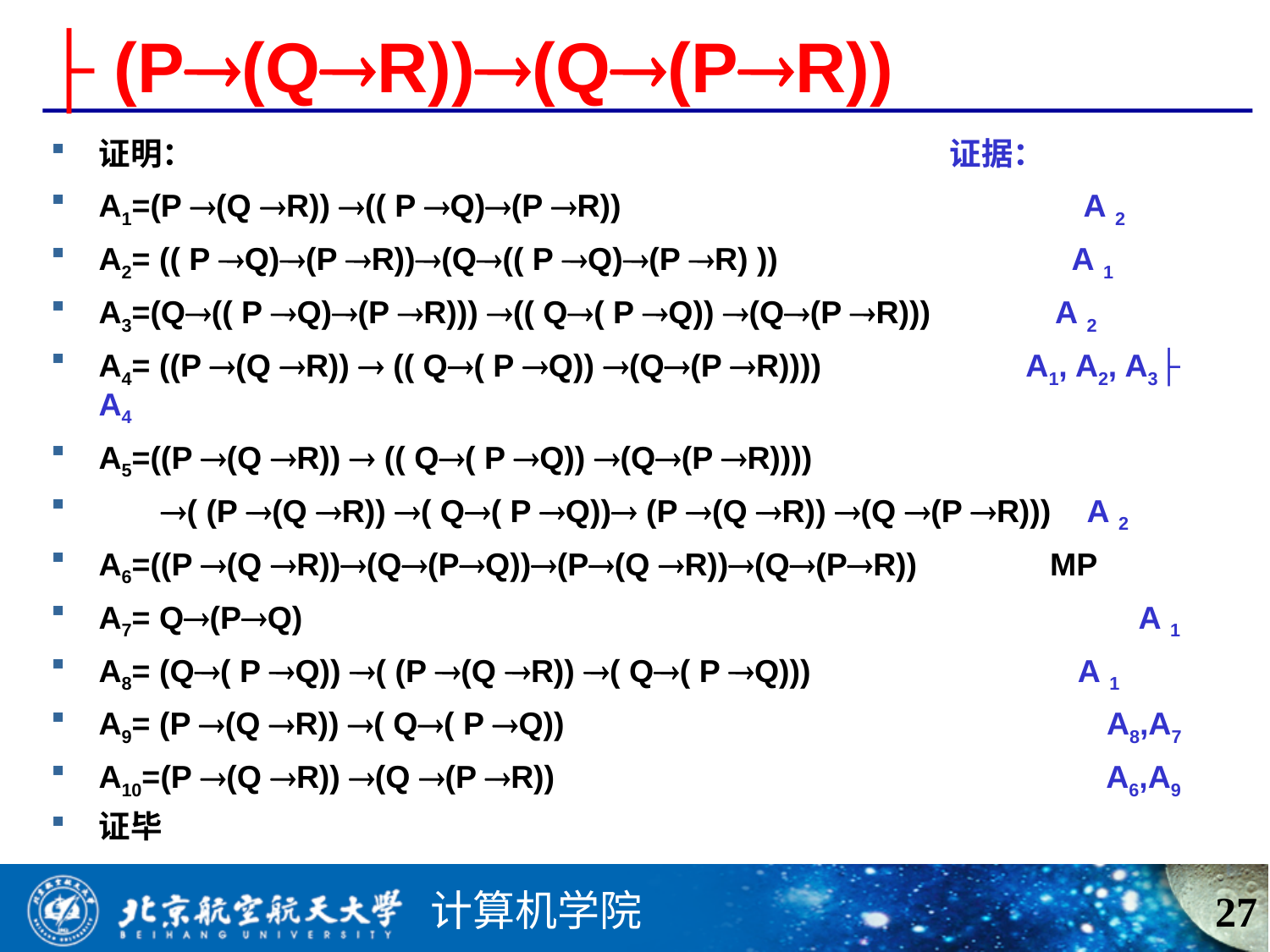

# ├ (P→(Q→R))→(Q→(P→R))
证明：                                                                                                         证据：
A1=(P →(Q →R)) →(( P →Q)→(P →R))                                                    A 2
A2= (( P →Q)→(P →R))→(Q→(( P →Q)→(P →R) ))                                 A 1
A3=(Q→(( P →Q)→(P →R))) →(( Q→( P →Q)) →(Q→(P →R)))              A 2
A4= ((P →(Q →R)) → (( Q→( P →Q)) →(Q→(P →R))))                       A1, A2, A3├ A4
A5=((P →(Q →R)) → (( Q→( P →Q)) →(Q→(P →R))))
       →( (P →(Q →R)) →( Q→( P →Q))→ (P →(Q →R)) →(Q →(P →R)))    A 2
A6=((P →(Q →R))→(Q→(P→Q))→(P→(Q →R))→(Q→(P→R))               MP
A7= Q→(P→Q)                                                                                              A 1
A8= (Q→( P →Q)) →( (P →(Q →R)) →( Q→( P →Q)))                              A 1
A9= (P →(Q →R)) →( Q→( P →Q))                                                             A8,A7
A10=(P →(Q →R)) →(Q →(P →R))                                                              A6,A9
证毕